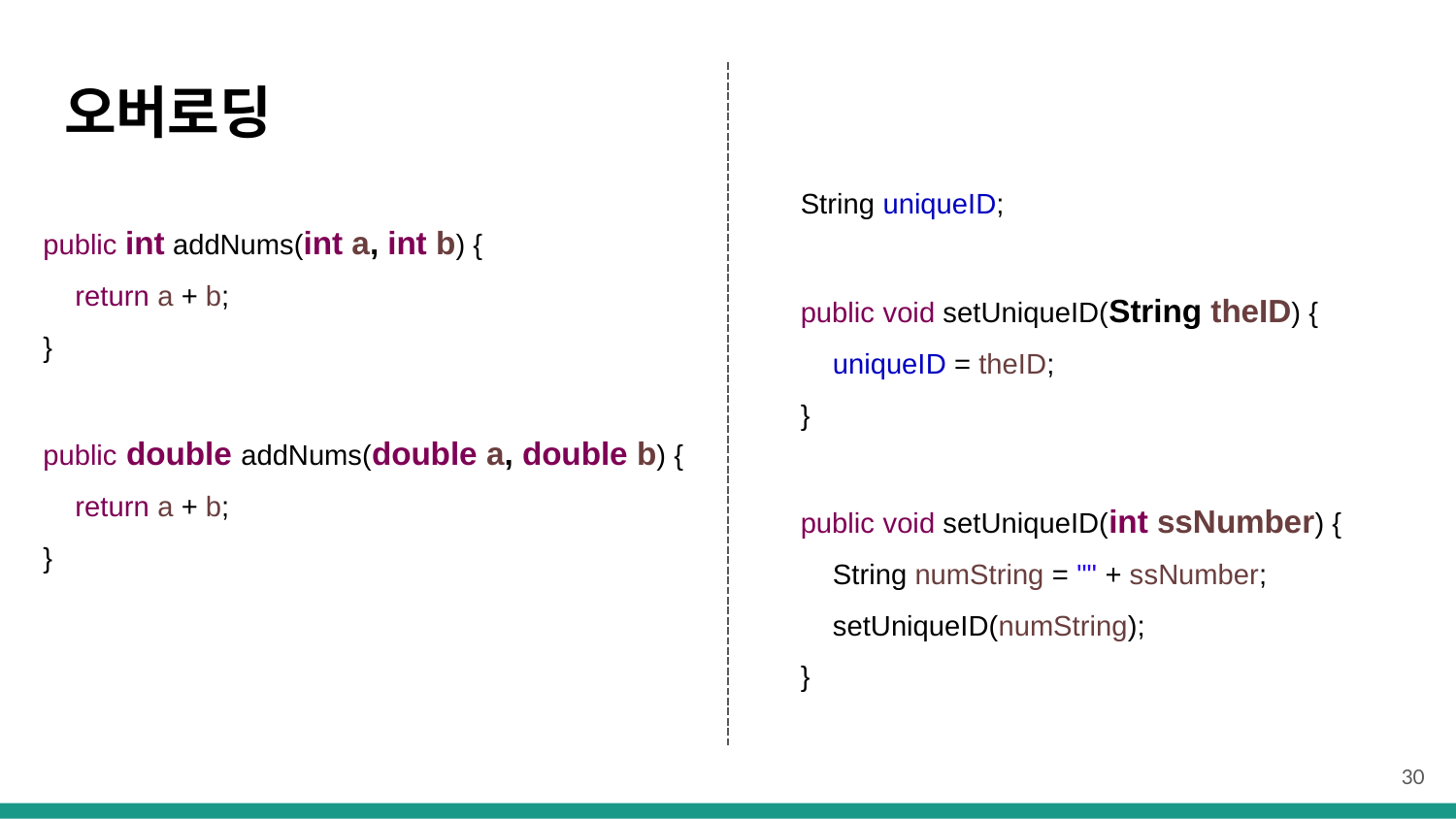

# 오버로딩

public int addNums(int a, int b) {
    return a + b;
}

public double addNums(double a, double b) {
    return a + b;
}

String uniqueID;

public void setUniqueID(String theID) {
    uniqueID = theID;
}

public void setUniqueID(int ssNumber) {
    String numString = "" + ssNumber;
    setUniqueID(numString);
}
30